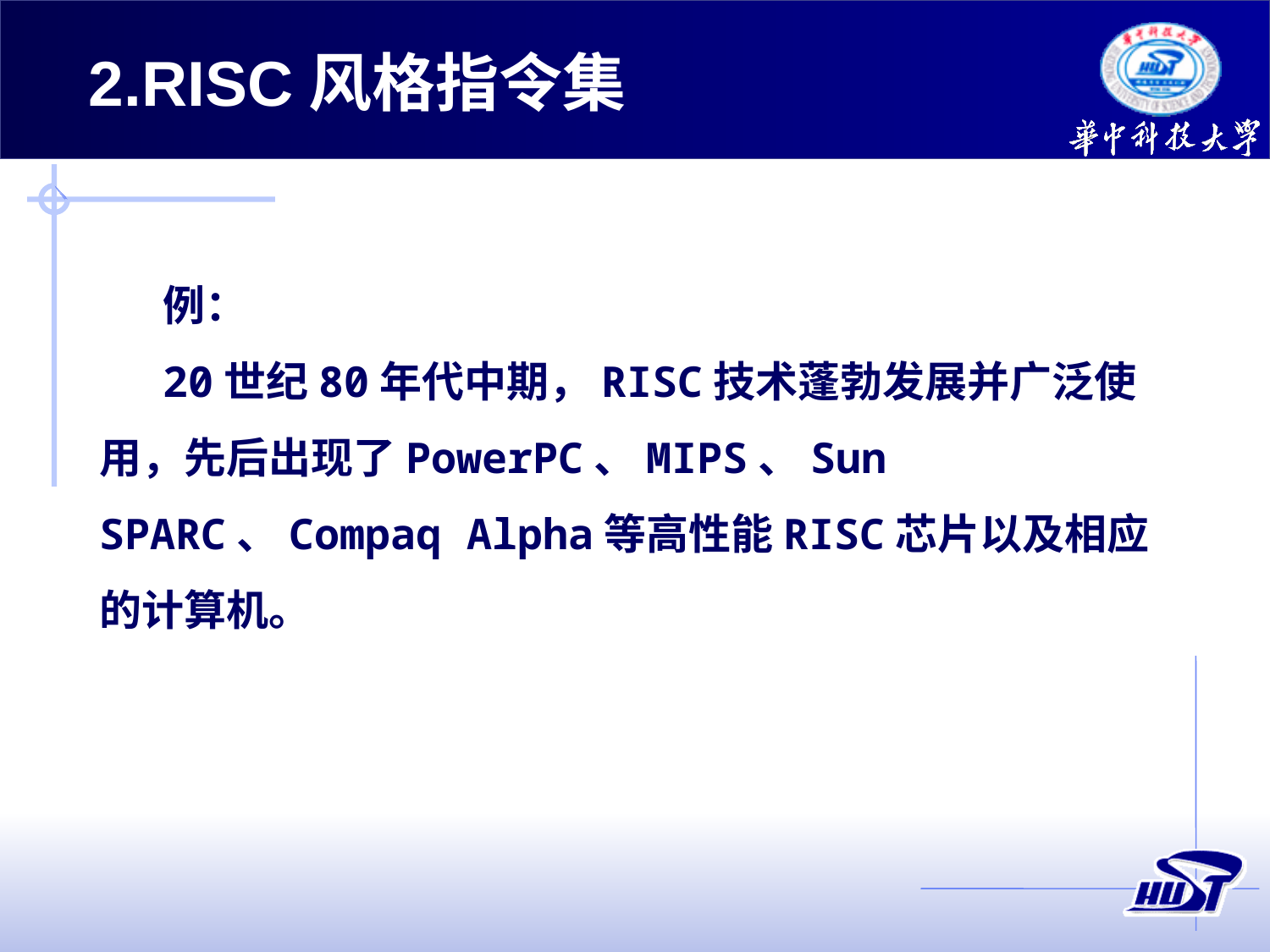

2.RISC风格指令集
例：
20世纪80年代中期，RISC技术蓬勃发展并广泛使用，先后出现了PowerPC、MIPS、Sun SPARC、Compaq Alpha等高性能RISC芯片以及相应的计算机。